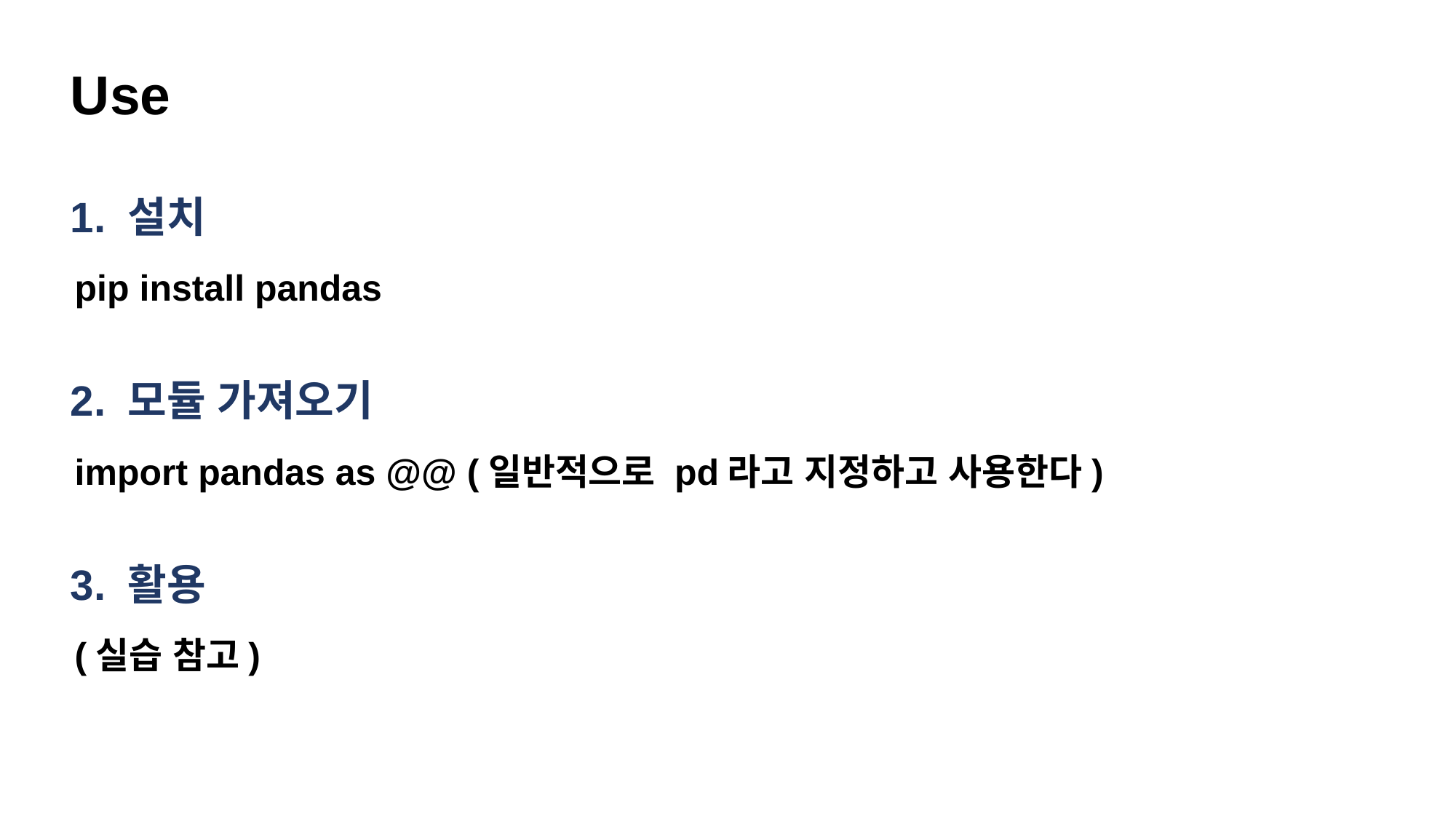

# Use
1. 설치
pip install pandas
2. 모듈 가져오기
import pandas as @@ (일반적으로 pd라고 지정하고 사용한다)
3. 활용
(실습 참고)